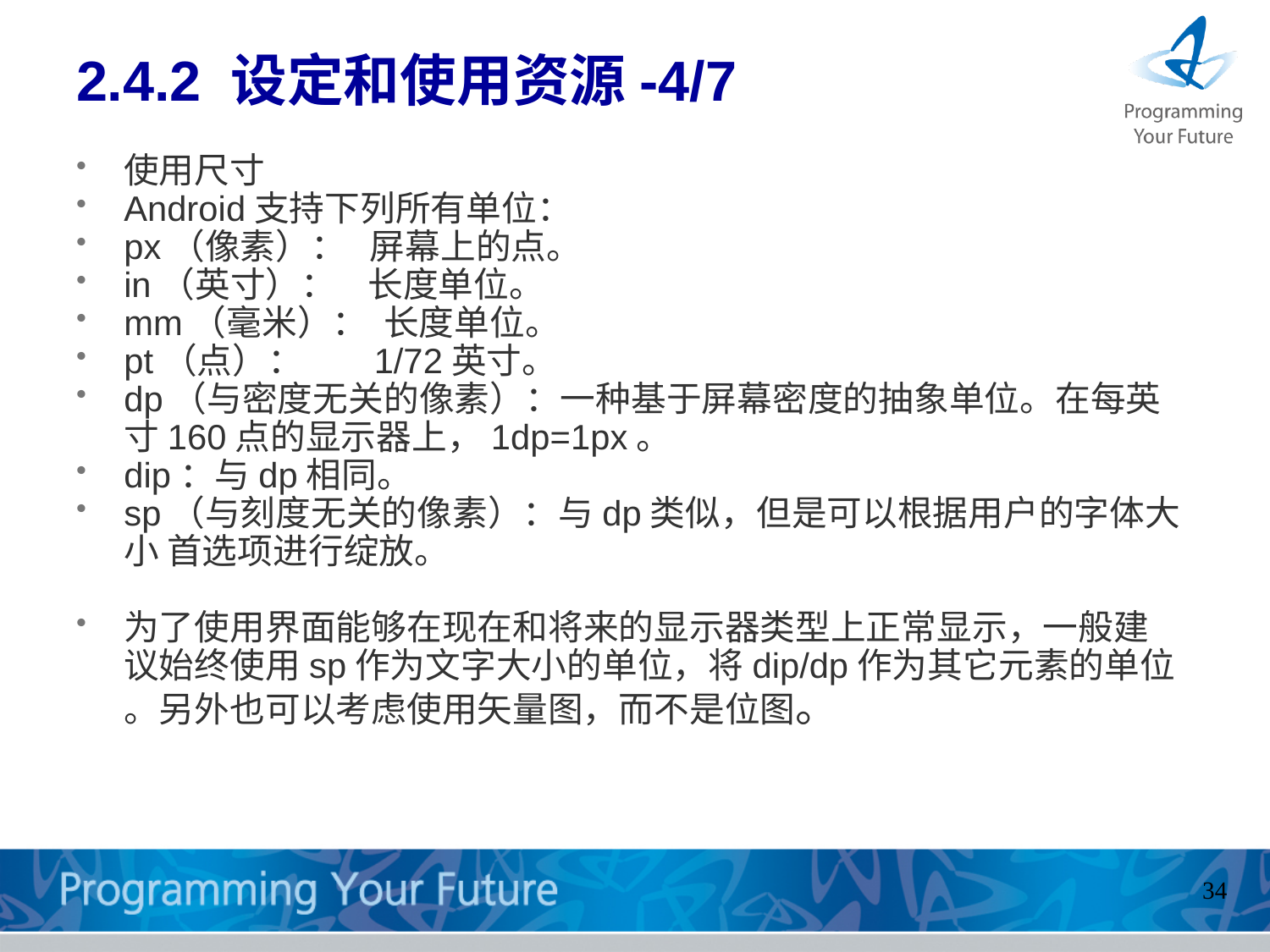

# 2.4.2 设定和使用资源-4/7
使用尺寸
Android支持下列所有单位：
px（像素）：   屏幕上的点。
in（英寸）：    长度单位。
mm（毫米）：  长度单位。
pt（点）：        1/72英寸。
dp（与密度无关的像素）：一种基于屏幕密度的抽象单位。在每英寸160点的显示器上，1dp=1px。
dip：与dp相同。
sp（与刻度无关的像素）：与dp类似，但是可以根据用户的字体大小 首选项进行绽放。

为了使用界面能够在现在和将来的显示器类型上正常显示，一般建议始终使用sp作为文字大小的单位，将dip/dp作为其它元素的单位 。另外也可以考虑使用矢量图，而不是位图。